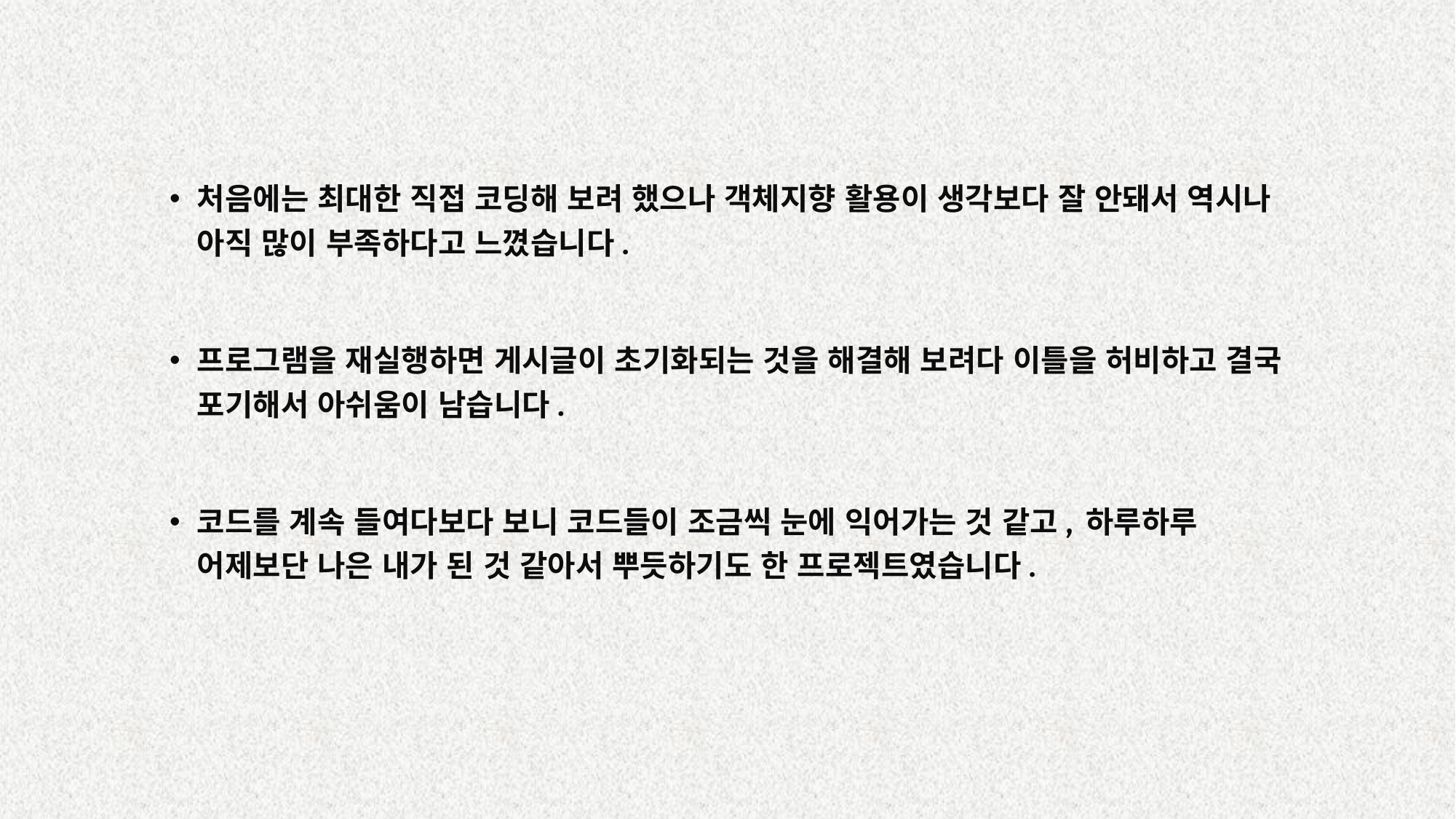

처음에는 최대한 직접 코딩해 보려 했으나 객체지향 활용이 생각보다 잘 안돼서 역시나 아직 많이 부족하다고 느꼈습니다.

프로그램을 재실행하면 게시글이 초기화되는 것을 해결해 보려다 이틀을 허비하고 결국 포기해서 아쉬움이 남습니다.

코드를 계속 들여다보다 보니 코드들이 조금씩 눈에 익어가는 것 같고, 하루하루 어제보단 나은 내가 된 것 같아서 뿌듯하기도 한 프로젝트였습니다.